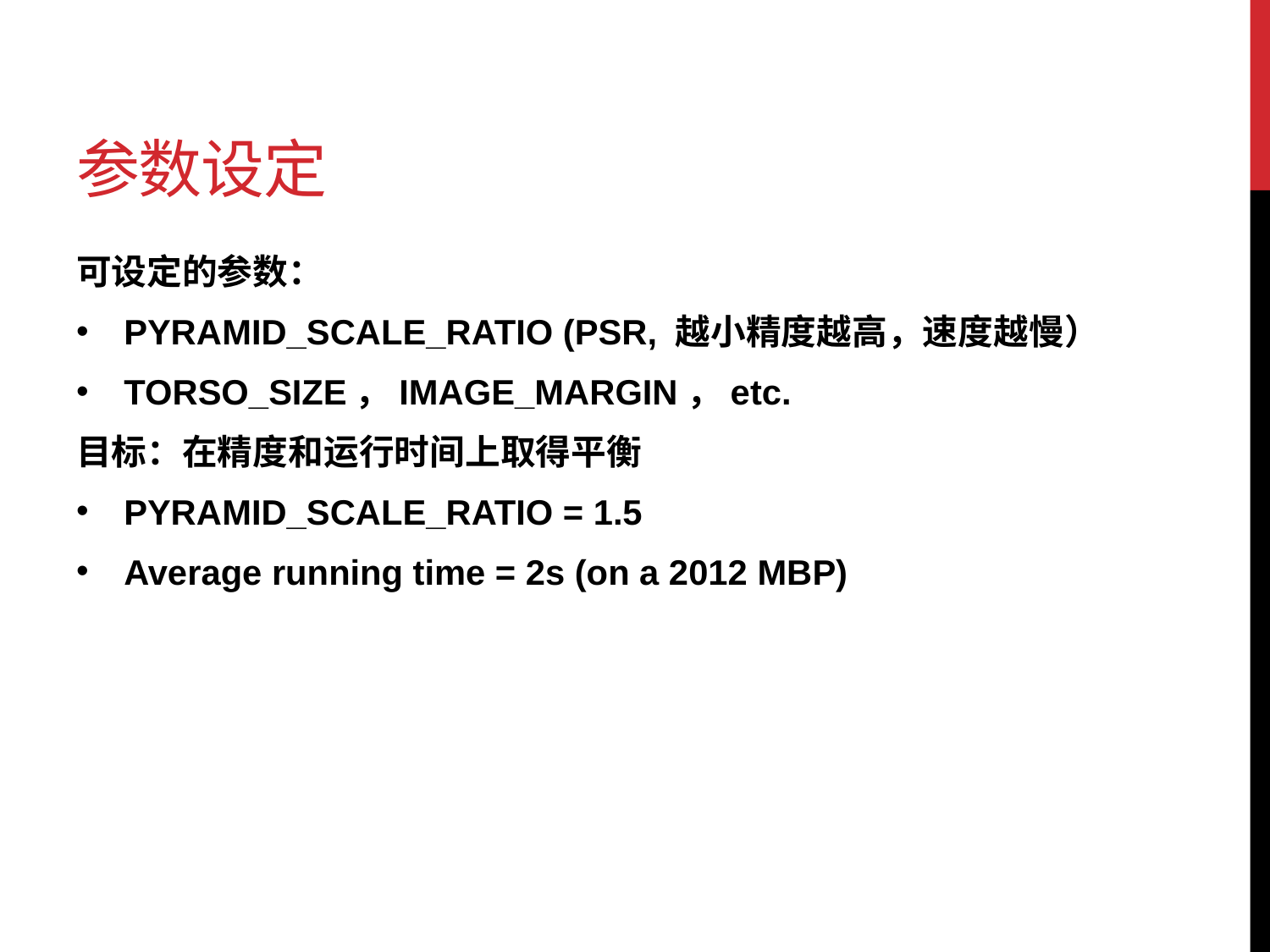

# 参数设定
可设定的参数：
PYRAMID_SCALE_RATIO (PSR, 越小精度越高，速度越慢）
TORSO_SIZE，IMAGE_MARGIN，etc.
目标：在精度和运行时间上取得平衡
PYRAMID_SCALE_RATIO = 1.5
Average running time = 2s (on a 2012 MBP)